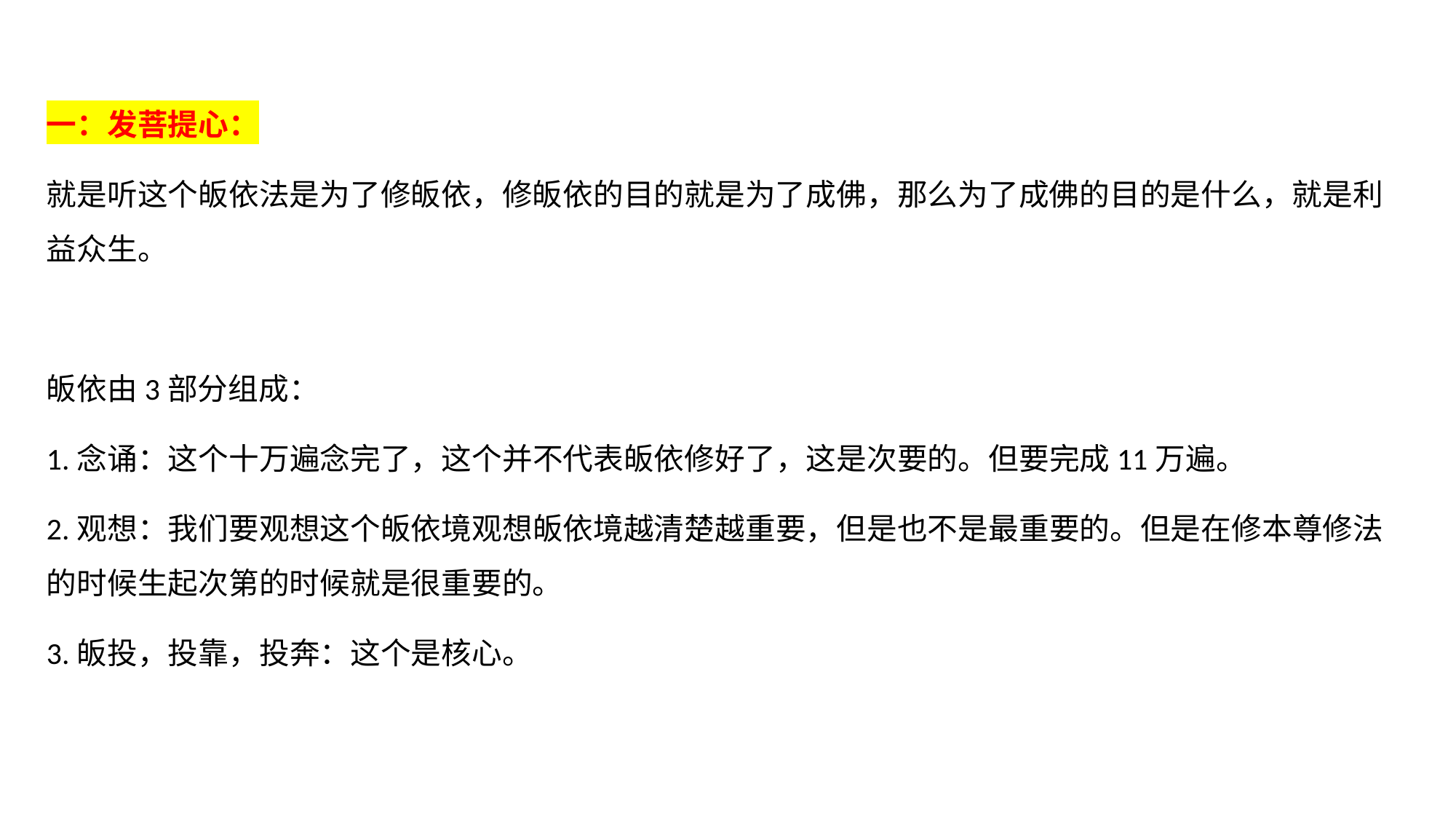

一：发菩提心：
就是听这个皈依法是为了修皈依，修皈依的目的就是为了成佛，那么为了成佛的目的是什么，就是利益众生。

皈依由3部分组成：
1.念诵：这个十万遍念完了，这个并不代表皈依修好了，这是次要的。但要完成11万遍。
2.观想：我们要观想这个皈依境观想皈依境越清楚越重要，但是也不是最重要的。但是在修本尊修法的时候生起次第的时候就是很重要的。
3.皈投，投靠，投奔：这个是核心。